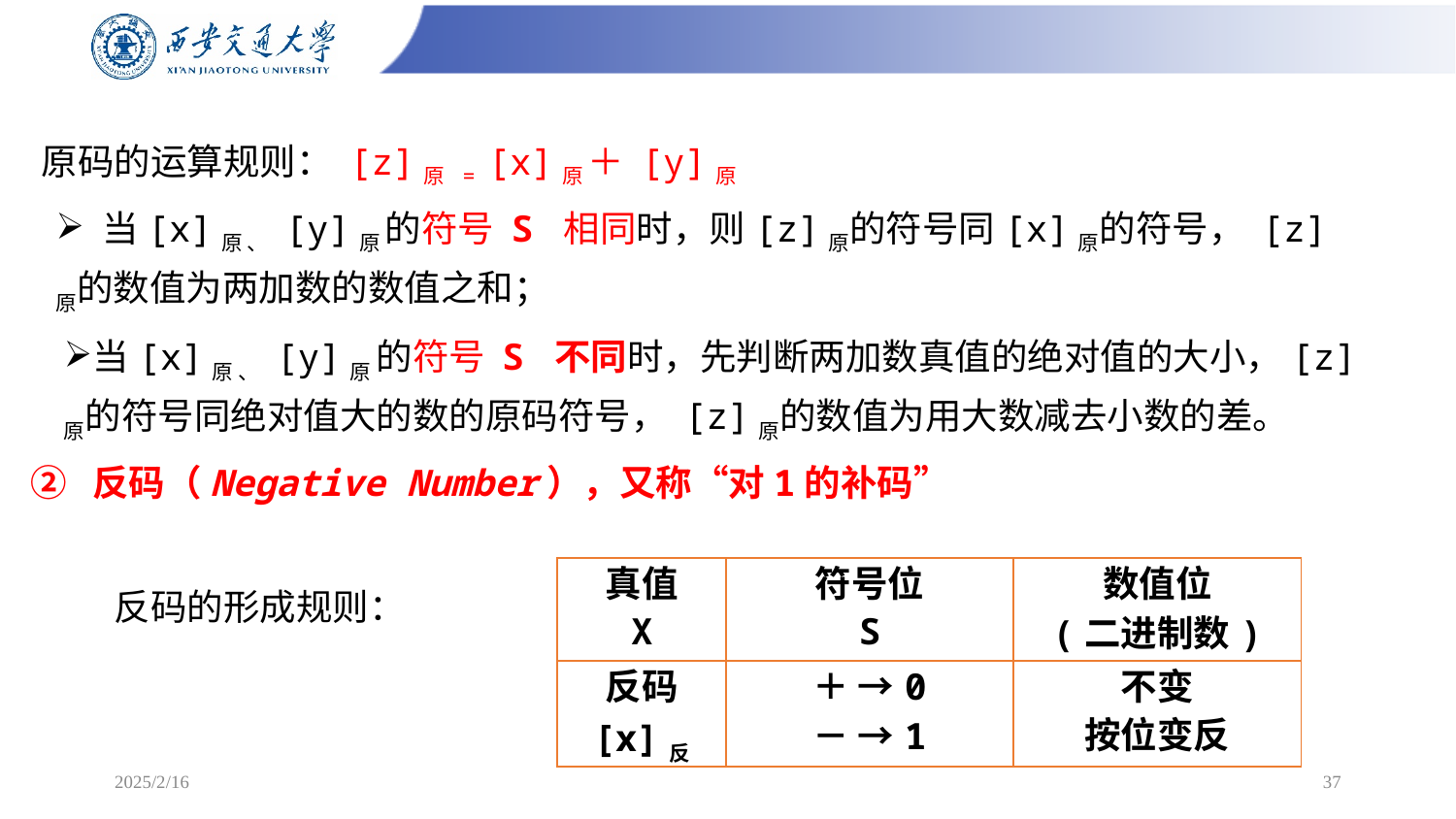

原码的运算规则： [z]原  = [x]原 ＋ [y]原
 当[x]原 、 [y]原 的符号 S 相同时，则[z]原的符号同[x]原的符号， [z]原的数值为两加数的数值之和；
当[x]原 、 [y]原 的符号 S 不同时，先判断两加数真值的绝对值的大小，[z]原的符号同绝对值大的数的原码符号， [z]原的数值为用大数减去小数的差。
# ②  反码（Negative Number），又称“对1的补码”
| 真值 X | 符号位 S | 数值位 (二进制数) |
| --- | --- | --- |
| 反码 [x]反 | ＋ →0 － →1 | 不变 按位变反 |
反码的形成规则：
2025/2/16
37